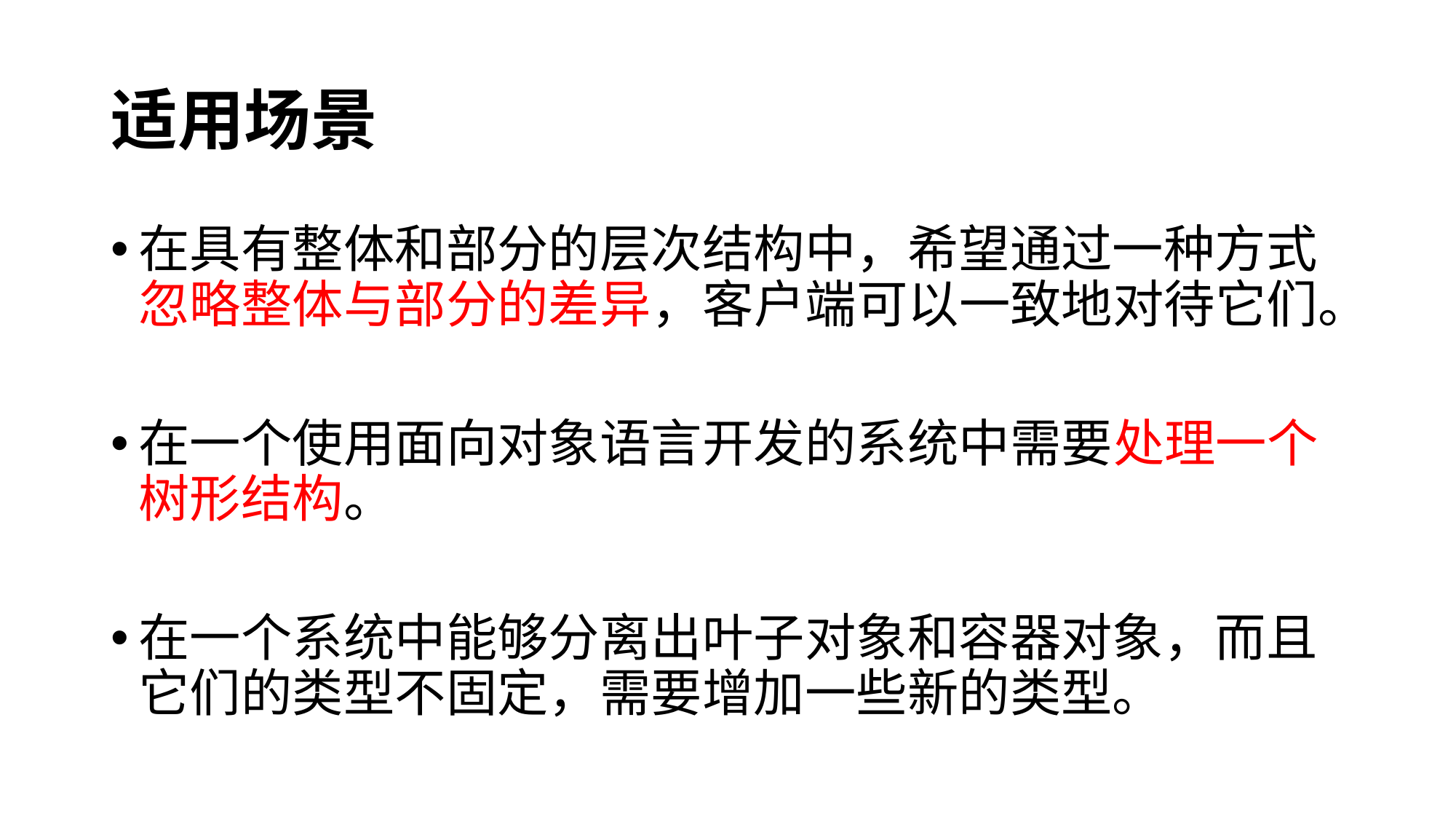

# 适用场景
在具有整体和部分的层次结构中，希望通过一种方式忽略整体与部分的差异，客户端可以一致地对待它们。

在一个使用面向对象语言开发的系统中需要处理一个树形结构。

在一个系统中能够分离出叶子对象和容器对象，而且它们的类型不固定，需要增加一些新的类型。